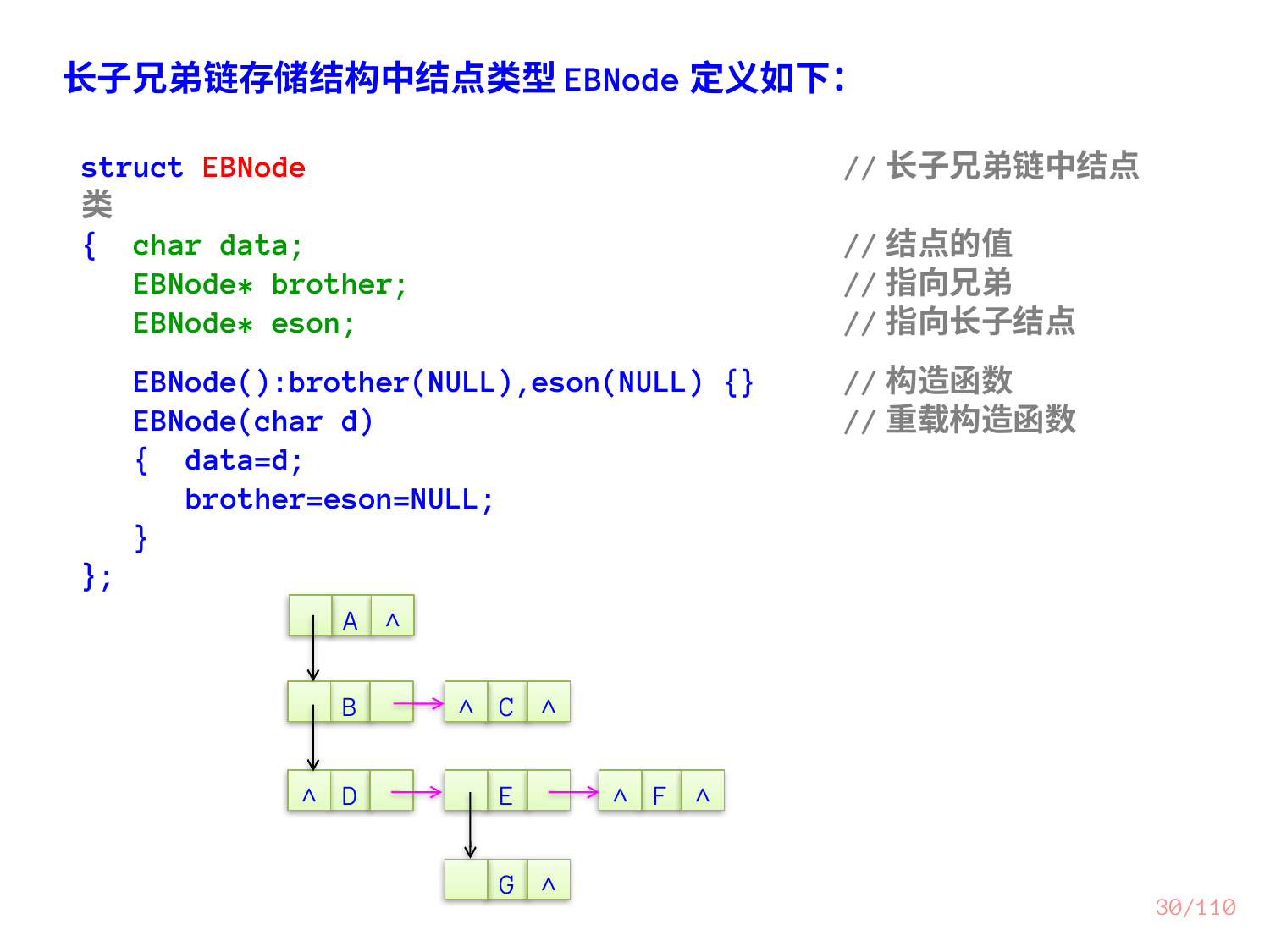

长子兄弟链存储结构中结点类型EBNode定义如下：
struct EBNode					//长子兄弟链中结点类
{  char data;					//结点的值
   EBNode* brother;				//指向兄弟
   EBNode* eson;				//指向长子结点
   EBNode():brother(NULL),eson(NULL) {} 	//构造函数
   EBNode(char d)				//重载构造函数
   {  data=d;
      brother=eson=NULL;
   }
};

A
∧

B

∧

C
∧

∧

D

E

∧

F
∧

G
∧
30/110